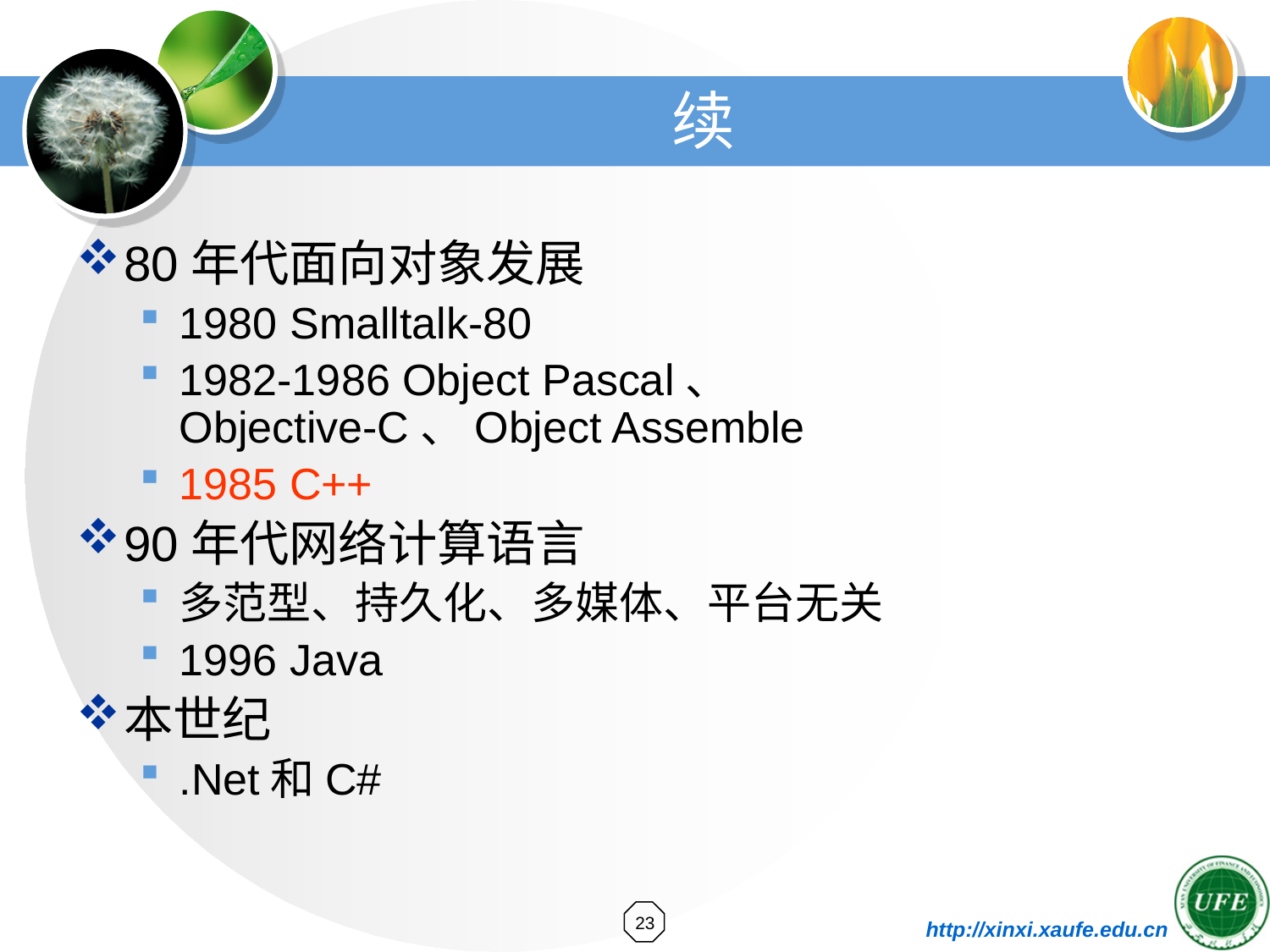

# 续
80年代面向对象发展
1980 Smalltalk-80
1982-1986 Object Pascal、
Objective-C、Object Assemble
1985 C++
90年代网络计算语言
多范型、持久化、多媒体、平台无关
1996 Java
本世纪
.Net和C#
23
http://xinxi.xaufe.edu.cn